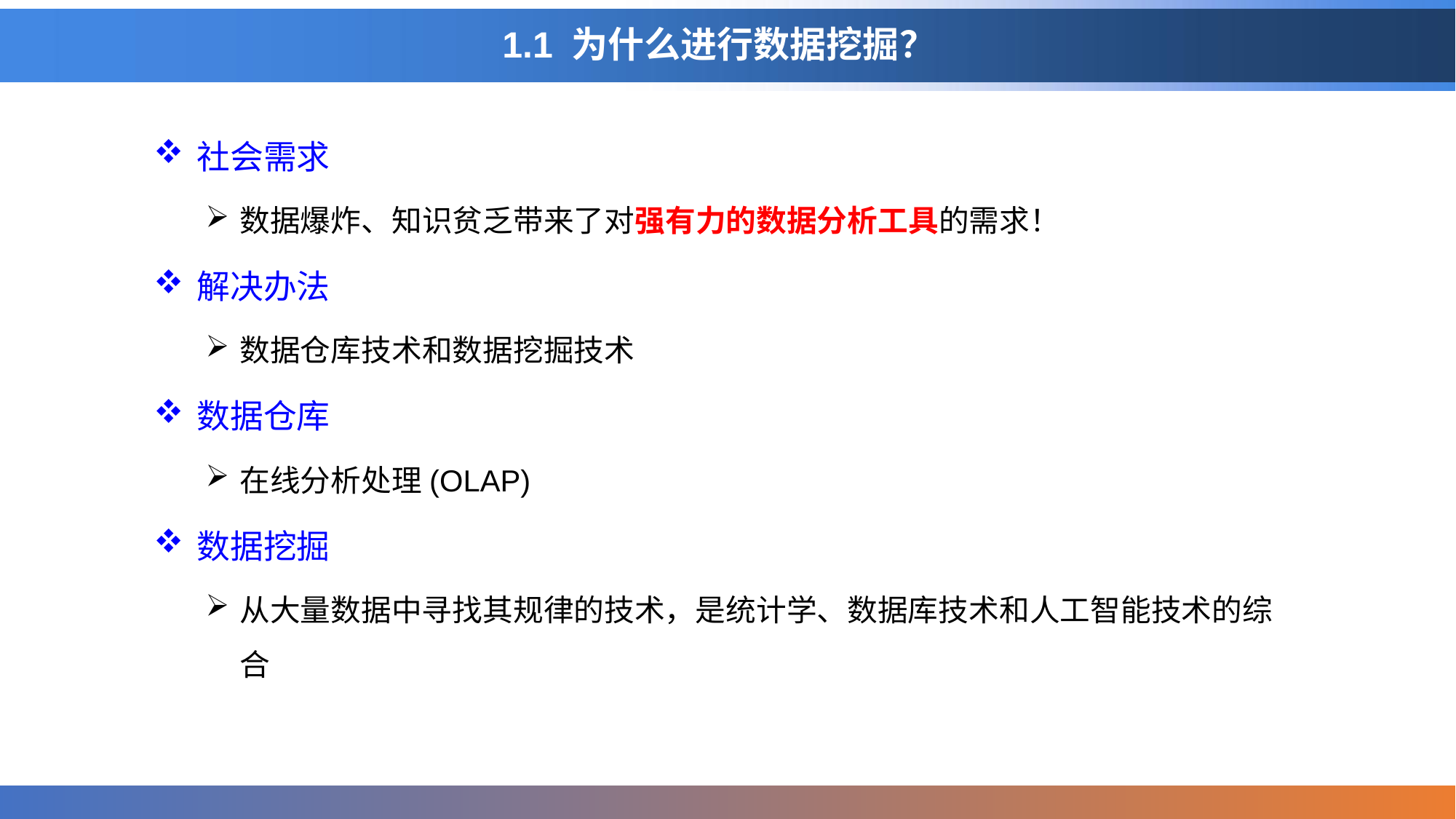

# 1.1 为什么进行数据挖掘？
社会需求
数据爆炸、知识贫乏带来了对强有力的数据分析工具的需求！
解决办法
数据仓库技术和数据挖掘技术
数据仓库
在线分析处理(OLAP)
数据挖掘
从大量数据中寻找其规律的技术，是统计学、数据库技术和人工智能技术的综合